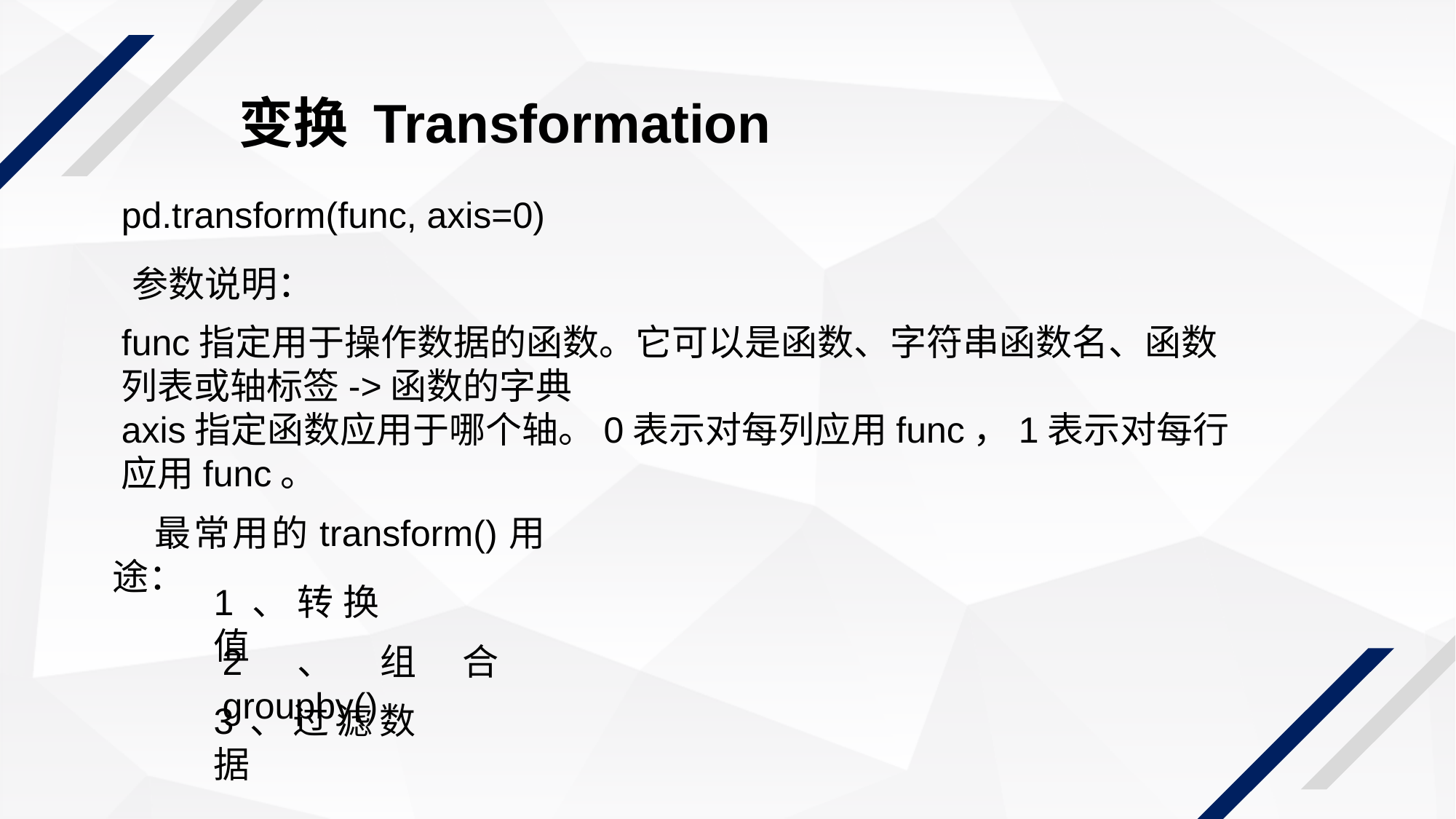

变换 Transformation
pd.transform(func, axis=0)
参数说明：
func指定用于操作数据的函数。它可以是函数、字符串函数名、函数列表或轴标签->函数的字典
axis指定函数应用于哪个轴。0表示对每列应用func，1表示对每行应用func。
最常用的transform()用途：
1、转换值
2、组合groupby()
3、过滤数据